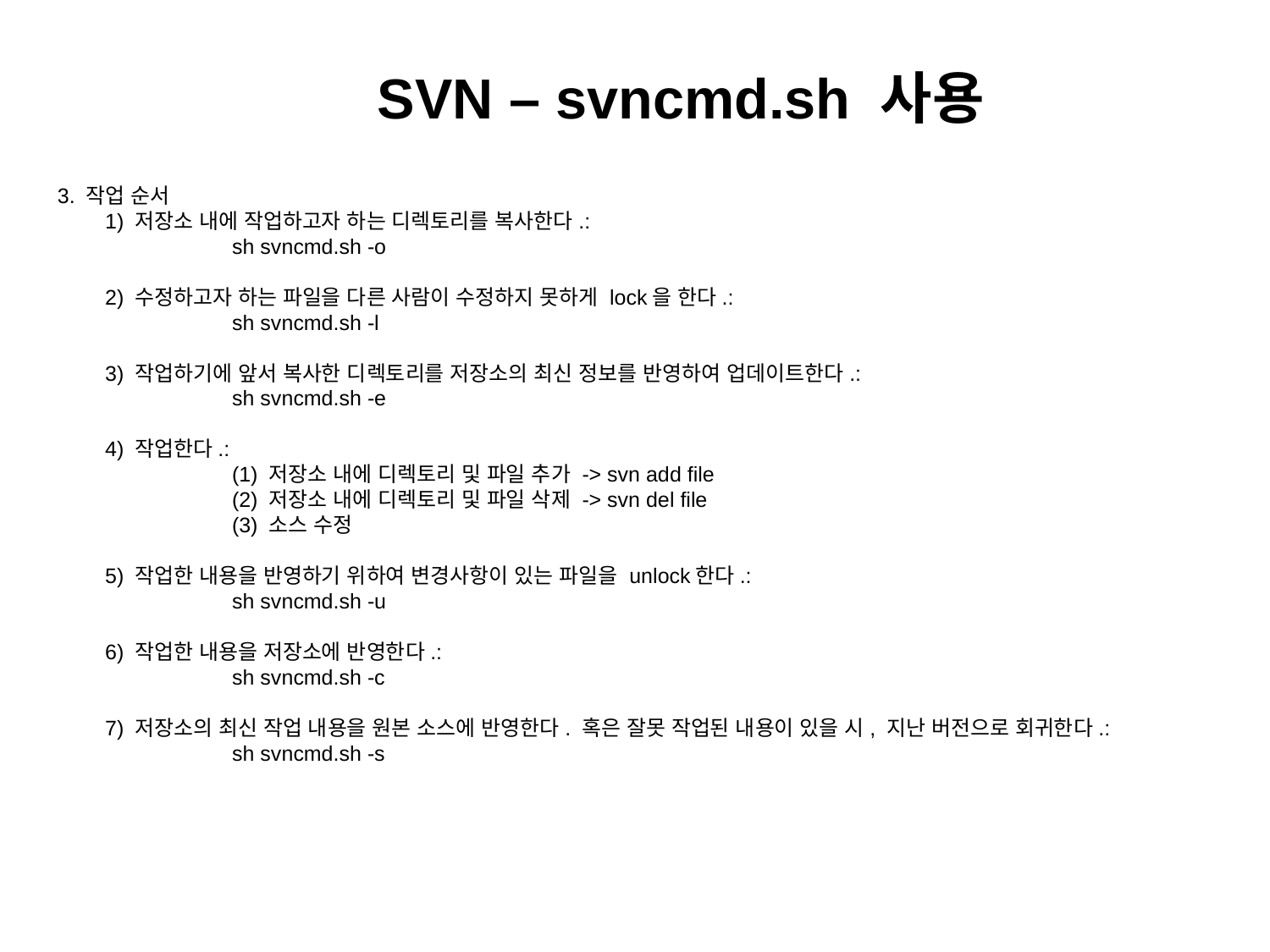

SVN – svncmd.sh 사용
3. 작업 순서
	1) 저장소 내에 작업하고자 하는 디렉토리를 복사한다.:
		sh svncmd.sh -o

	2) 수정하고자 하는 파일을 다른 사람이 수정하지 못하게 lock을 한다.:
		sh svncmd.sh -l

	3) 작업하기에 앞서 복사한 디렉토리를 저장소의 최신 정보를 반영하여 업데이트한다.:
		sh svncmd.sh -e

	4) 작업한다.:
		(1) 저장소 내에 디렉토리 및 파일 추가 -> svn add file
		(2) 저장소 내에 디렉토리 및 파일 삭제 -> svn del file
		(3) 소스 수정

	5) 작업한 내용을 반영하기 위하여 변경사항이 있는 파일을 unlock한다.:
		sh svncmd.sh -u

	6) 작업한 내용을 저장소에 반영한다.:
		sh svncmd.sh -c

	7) 저장소의 최신 작업 내용을 원본 소스에 반영한다. 혹은 잘못 작업된 내용이 있을 시, 지난 버전으로 회귀한다.:
		sh svncmd.sh -s